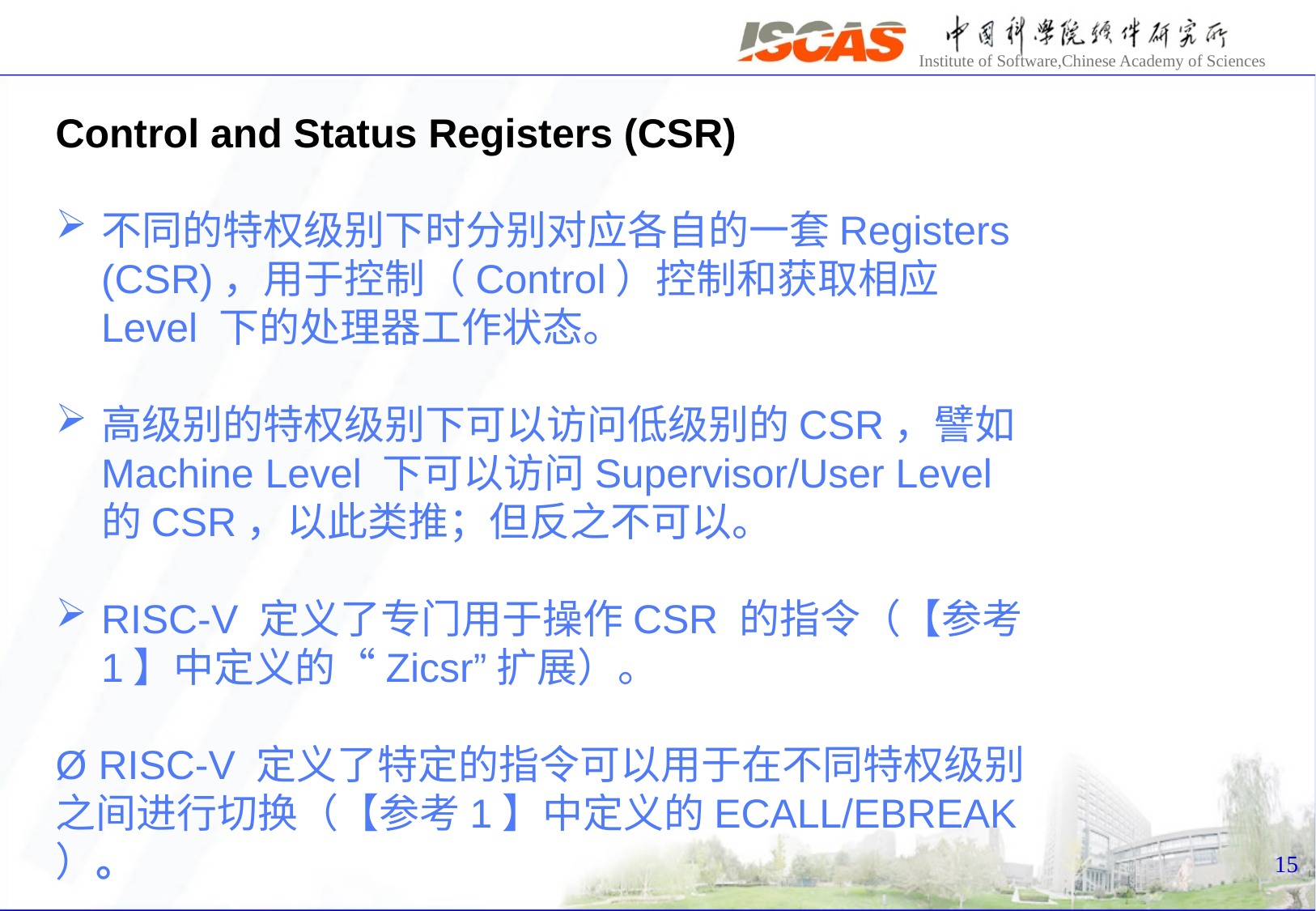

Control and Status Registers (CSR)

不同的特权级别下时分别对应各自的一套Registers (CSR)，用于控制（Control）控制和获取相应Level 下的处理器工作状态。

高级别的特权级别下可以访问低级别的CSR，譬如Machine Level 下可以访问Supervisor/User Level 的CSR，以此类推；但反之不可以。

RISC-V 定义了专门用于操作CSR 的指令（【参考1】中定义的“Zicsr”扩展）。

Ø RISC-V 定义了特定的指令可以用于在不同特权级别之间进行切换（【参考1】中定义的ECALL/EBREAK）。
15